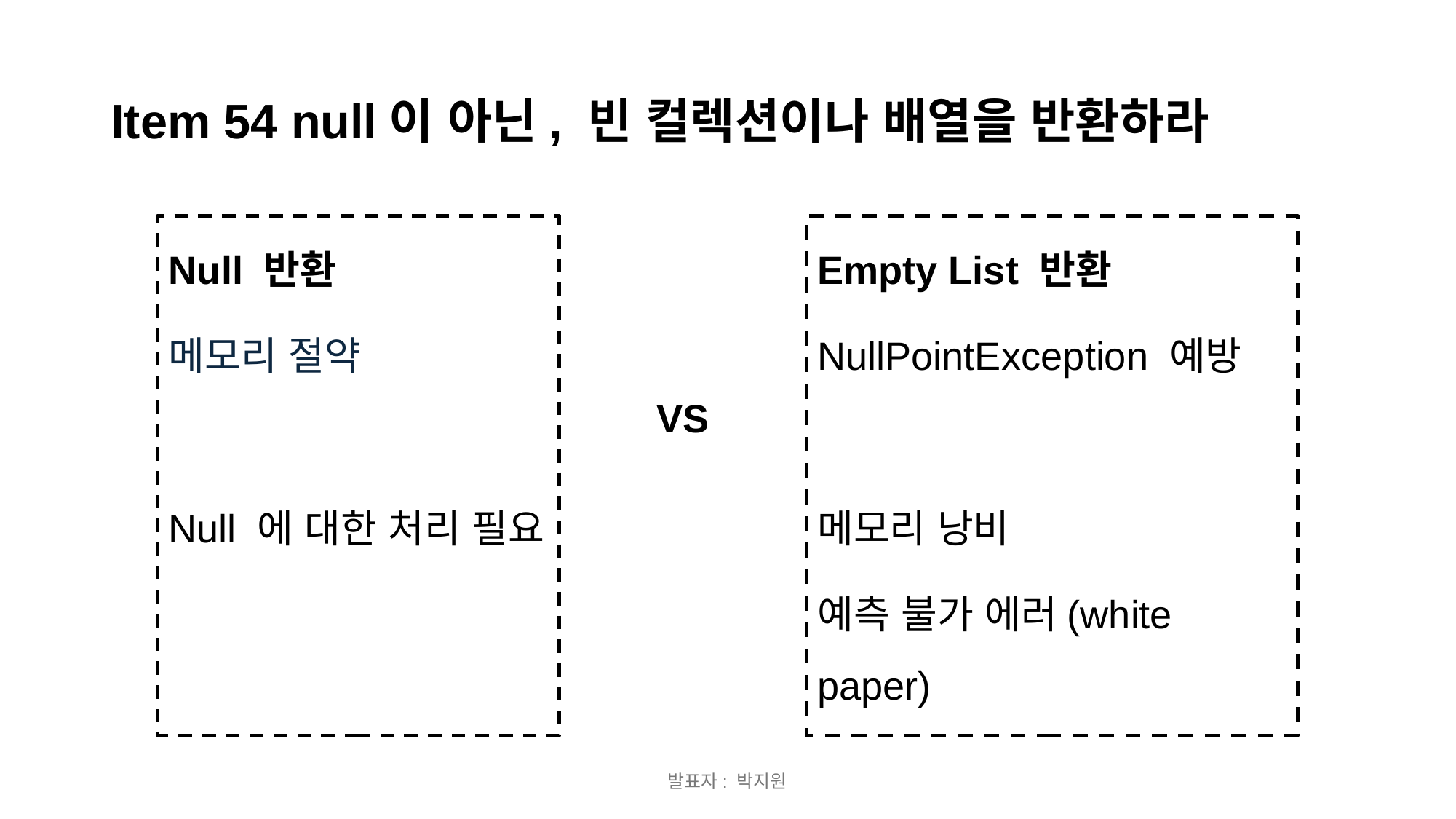

# Item 54 null이 아닌, 빈 컬렉션이나 배열을 반환하라
Null 반환
메모리 절약

Null 에 대한 처리 필요

VS
Empty List 반환
NullPointException 예방

메모리 낭비
예측 불가 에러(white paper)
발표자: 박지원